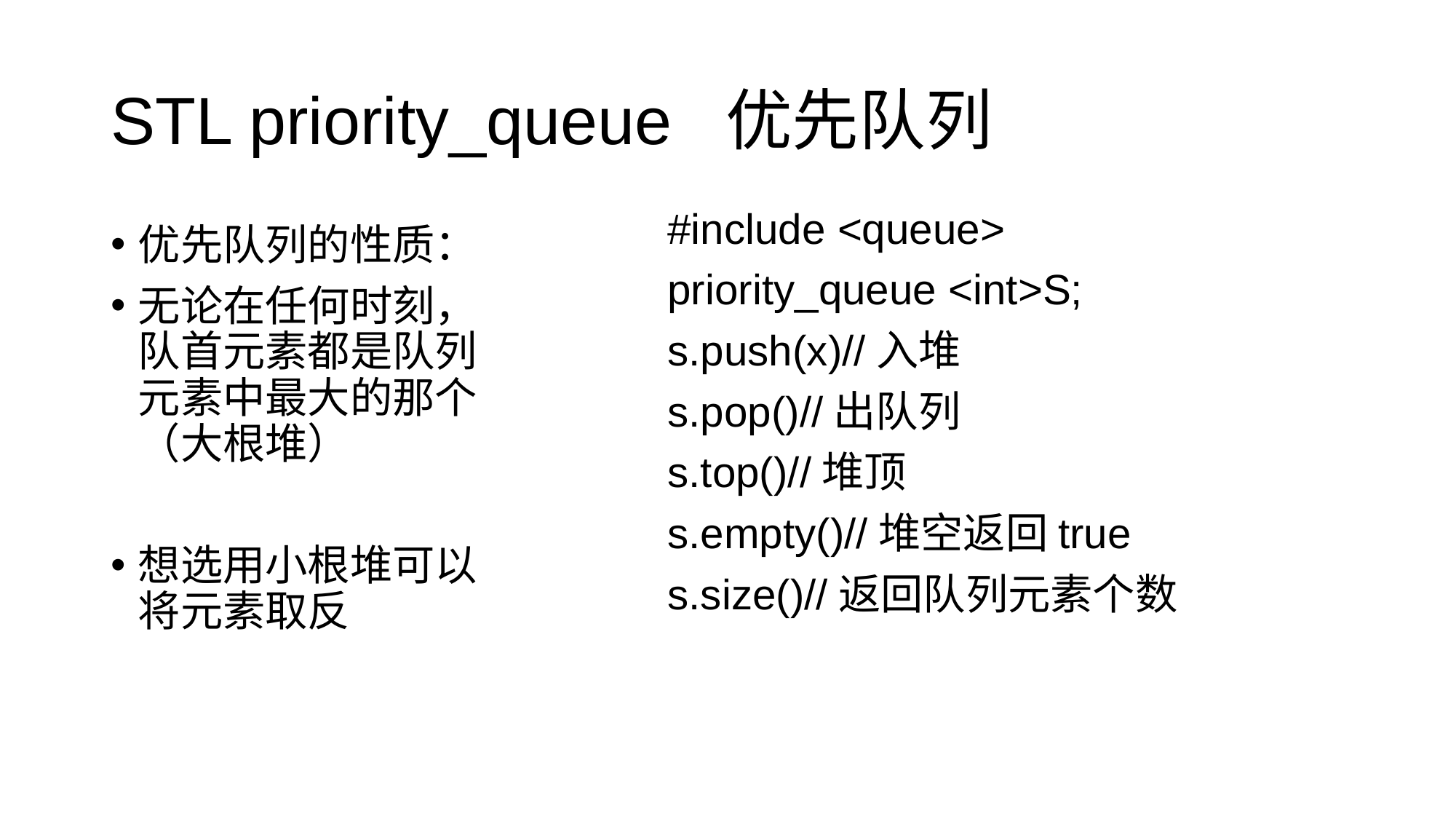

# STL priority_queue  优先队列
#include <queue>
priority_queue <int>S;
s.push(x)//入堆
s.pop()//出队列
s.top()//堆顶
s.empty()//堆空返回true
s.size()//返回队列元素个数
优先队列的性质：
无论在任何时刻，队首元素都是队列元素中最大的那个（大根堆）

想选用小根堆可以将元素取反